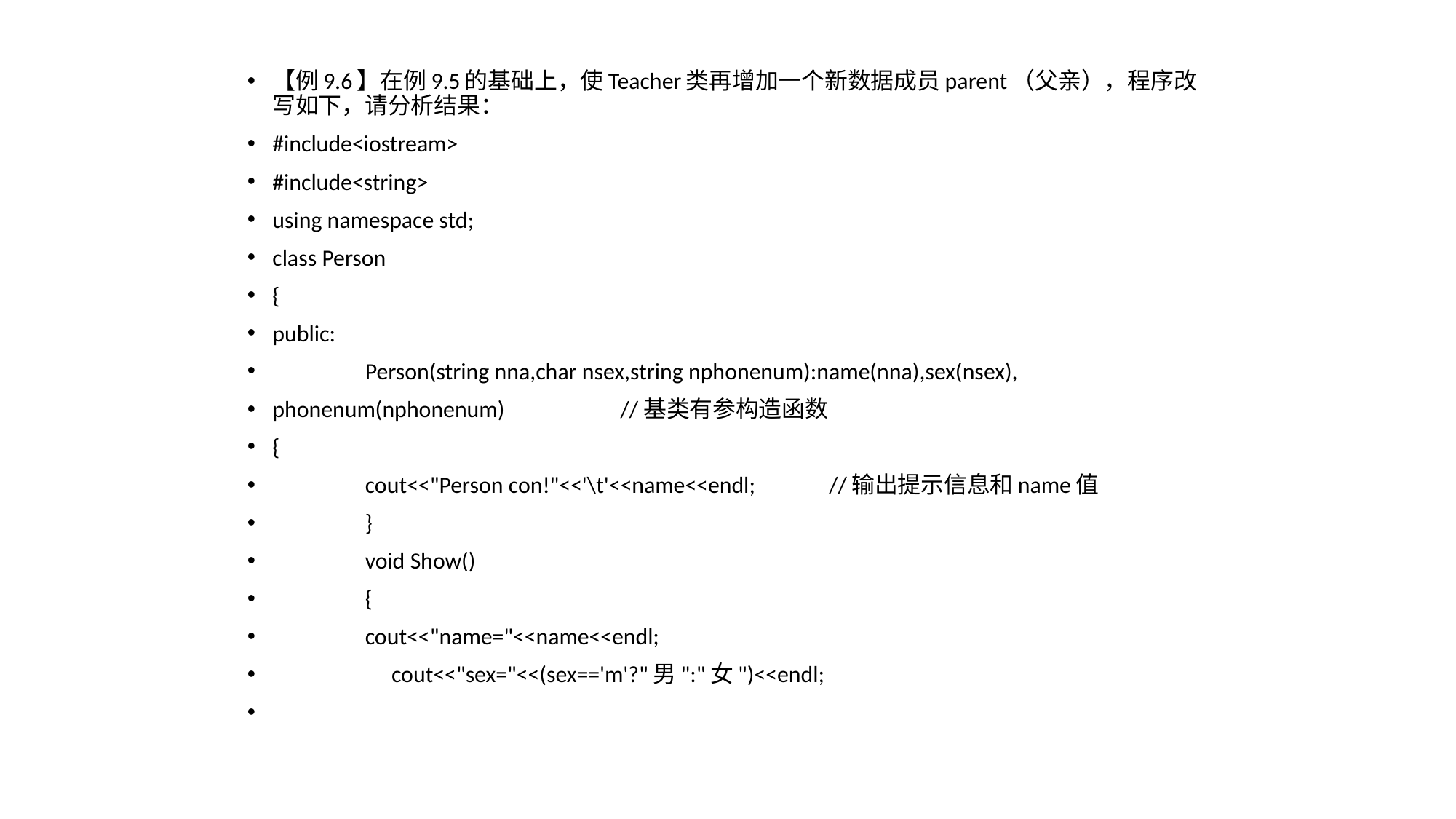

【例9.6】在例9.5的基础上，使Teacher类再增加一个新数据成员parent（父亲），程序改写如下，请分析结果：
#include<iostream>
#include<string>
using namespace std;
class Person
{
public:
	Person(string nna,char nsex,string nphonenum):name(nna),sex(nsex),
phonenum(nphonenum)                      //基类有参构造函数
{
		cout<<"Person con!"<<'\t'<<name<<endl;    	//输出提示信息和name值
	}
	void Show()
	{
		cout<<"name="<<name<<endl;
	     cout<<"sex="<<(sex=='m'?"男":"女")<<endl;